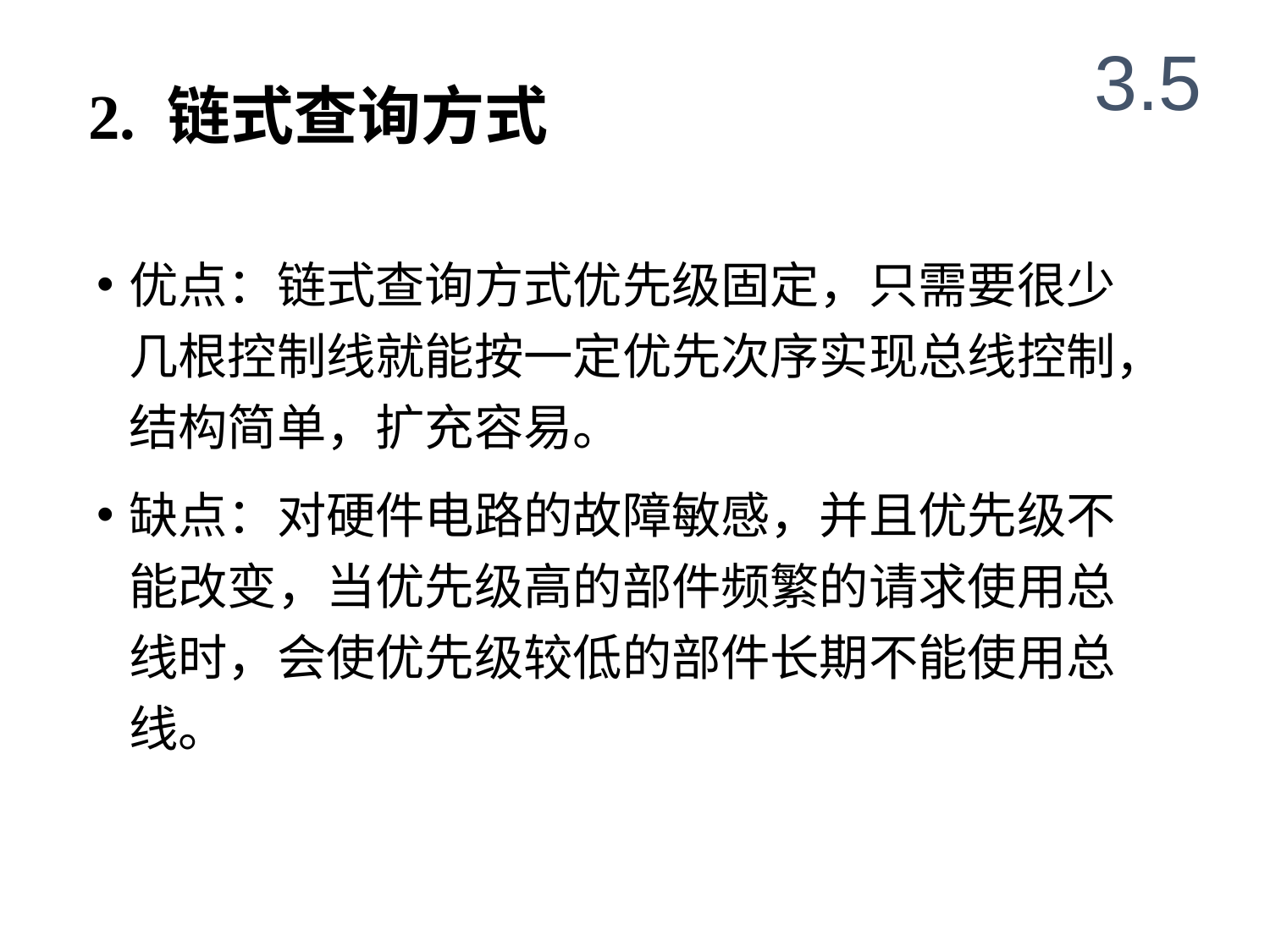

3.5
2. 链式查询方式
优点：链式查询方式优先级固定，只需要很少几根控制线就能按一定优先次序实现总线控制，结构简单，扩充容易。
缺点：对硬件电路的故障敏感，并且优先级不能改变，当优先级高的部件频繁的请求使用总线时，会使优先级较低的部件长期不能使用总线。